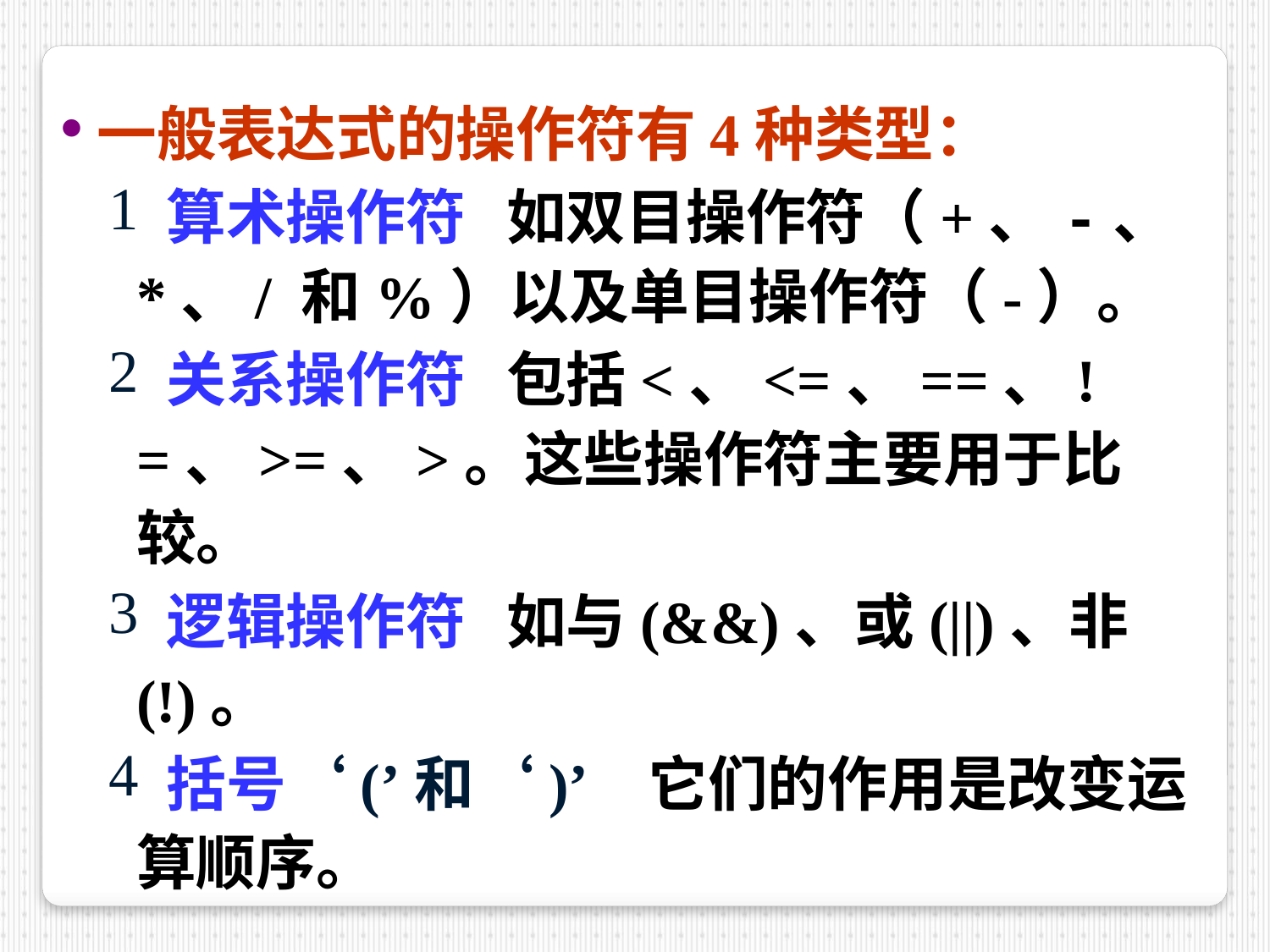

一般表达式的操作符有4种类型：
 算术操作符   如双目操作符（+、-、*、/ 和%）以及单目操作符（-）。
 关系操作符   包括<、<=、==、!=、>=、>。这些操作符主要用于比较。
 逻辑操作符   如与(&&)、或(||)、非(!)。
 括号‘(’和‘)’   它们的作用是改变运算顺序。